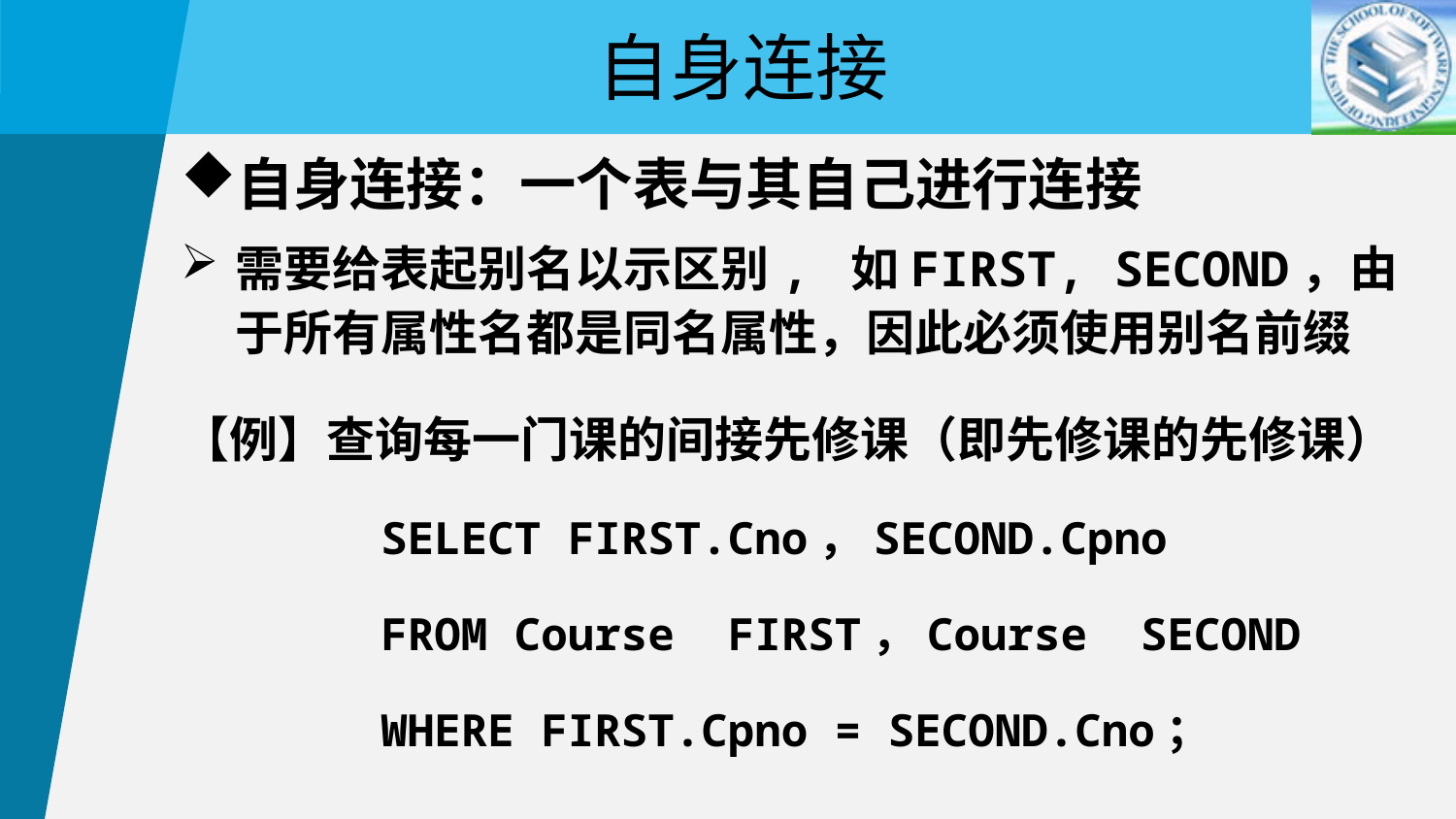

自身连接
自身连接：一个表与其自己进行连接
需要给表起别名以示区别, 如FIRST, SECOND，由于所有属性名都是同名属性，因此必须使用别名前缀
【例】查询每一门课的间接先修课（即先修课的先修课）
		SELECT FIRST.Cno，SECOND.Cpno
		FROM Course  FIRST，Course  SECOND
		WHERE FIRST.Cpno = SECOND.Cno；